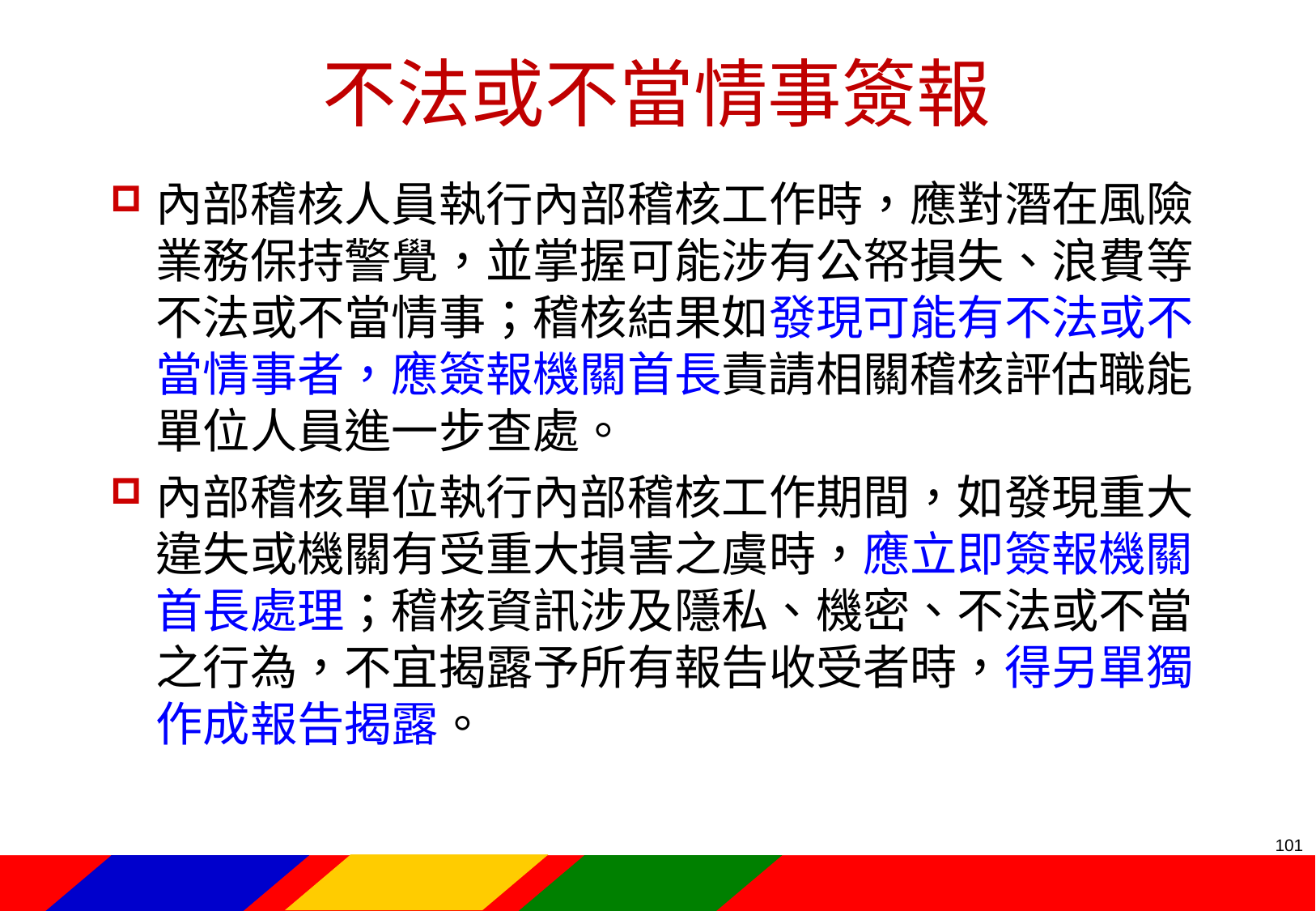

# 不法或不當情事簽報
內部稽核人員執行內部稽核工作時，應對潛在風險業務保持警覺，並掌握可能涉有公帑損失、浪費等不法或不當情事；稽核結果如發現可能有不法或不當情事者，應簽報機關首長責請相關稽核評估職能單位人員進一步查處。
內部稽核單位執行內部稽核工作期間，如發現重大違失或機關有受重大損害之虞時，應立即簽報機關首長處理；稽核資訊涉及隱私、機密、不法或不當之行為，不宜揭露予所有報告收受者時，得另單獨作成報告揭露。
101